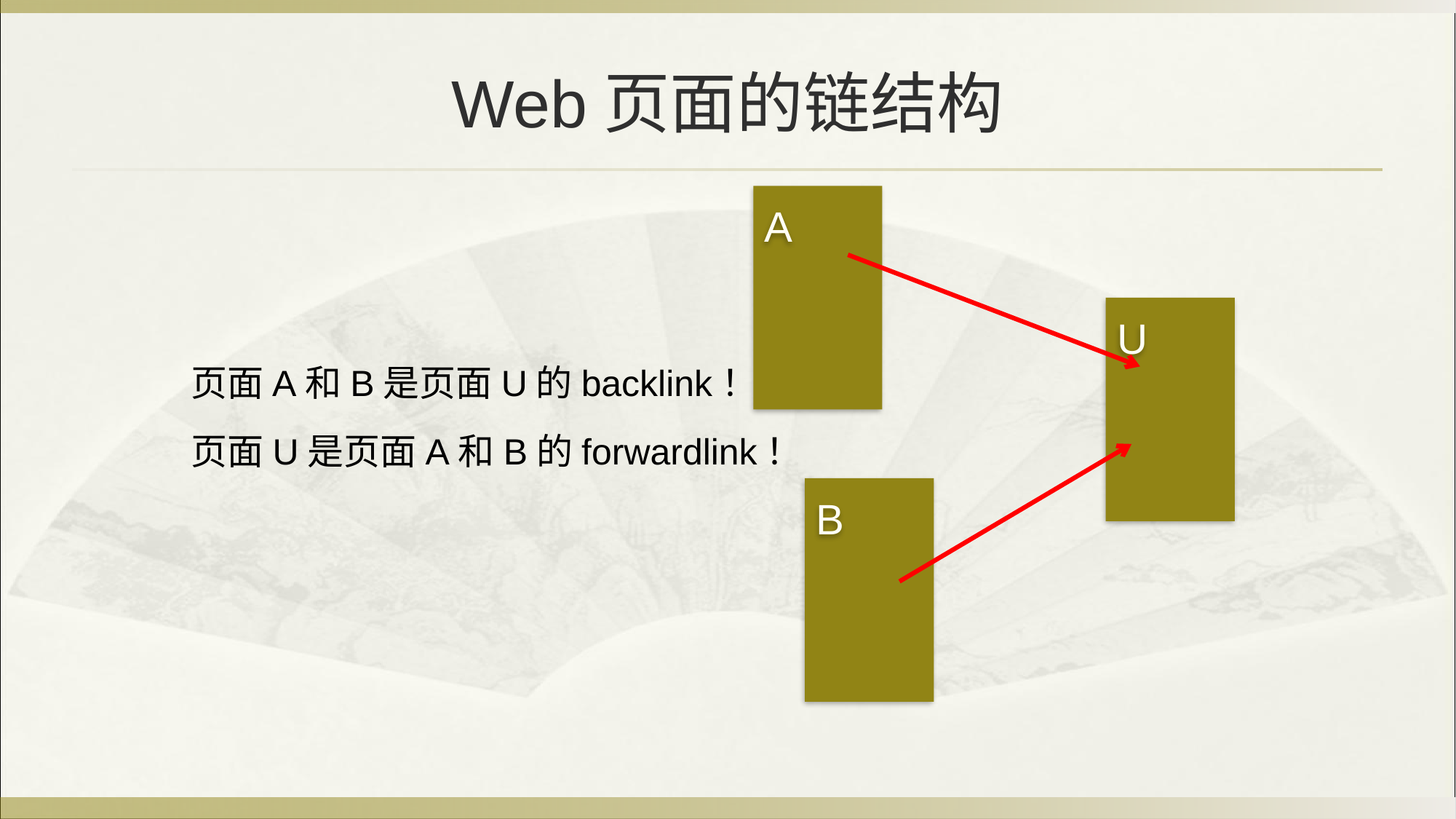

# Web页面的链结构

A

U

B
页面A和B是页面U的backlink！
页面U是页面A和B的forwardlink！